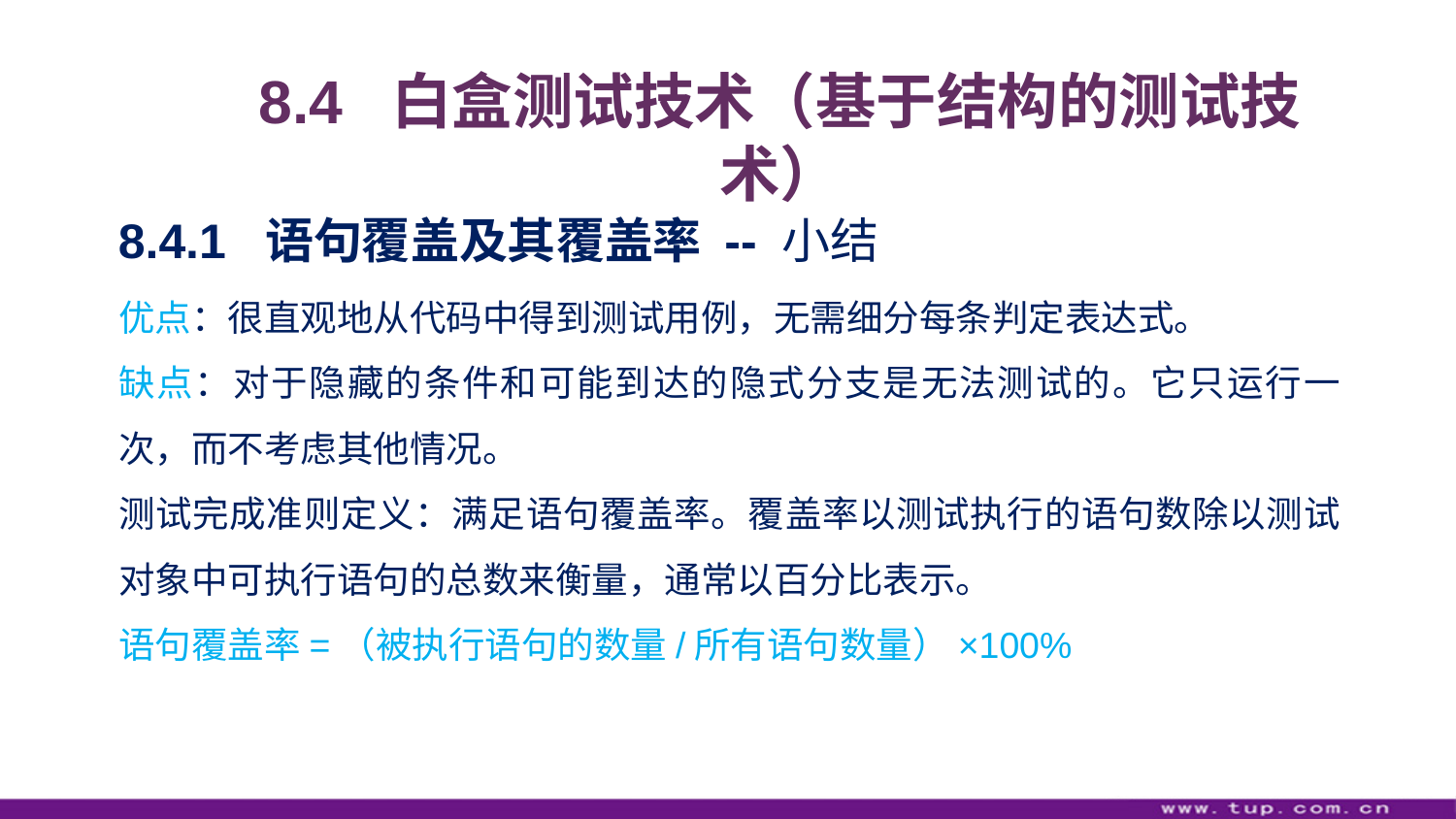

8.4  白盒测试技术（基于结构的测试技术）

8.4.1  语句覆盖及其覆盖率 -- 小结
优点：很直观地从代码中得到测试用例，无需细分每条判定表达式。
缺点：对于隐藏的条件和可能到达的隐式分支是无法测试的。它只运行一次，而不考虑其他情况。
测试完成准则定义：满足语句覆盖率。覆盖率以测试执行的语句数除以测试对象中可执行语句的总数来衡量，通常以百分比表示。
语句覆盖率=（被执行语句的数量/所有语句数量）×100%